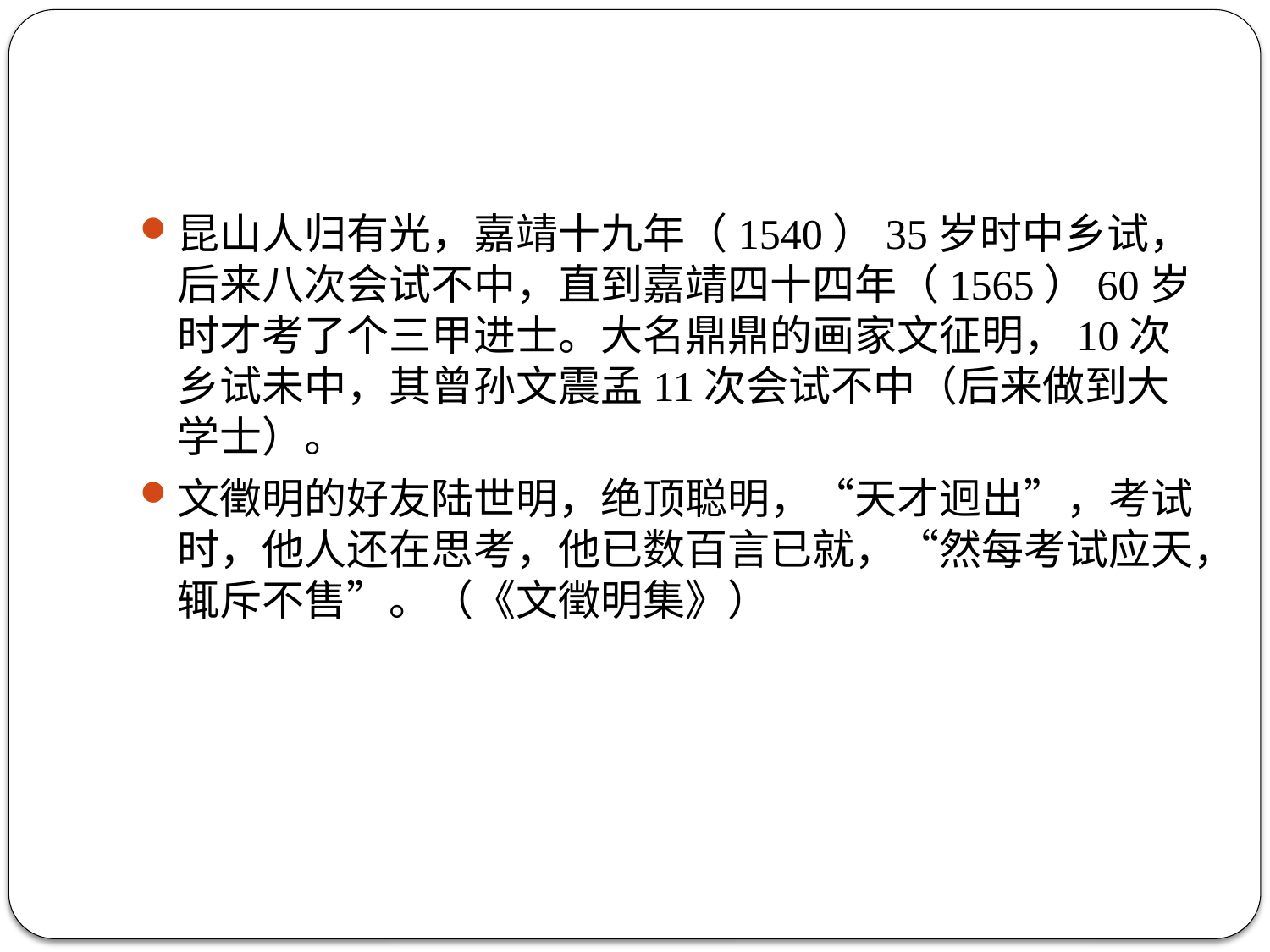

#
昆山人归有光，嘉靖十九年（1540）35岁时中乡试，后来八次会试不中，直到嘉靖四十四年（1565）60岁时才考了个三甲进士。大名鼎鼎的画家文征明，10次乡试未中，其曾孙文震孟11次会试不中（后来做到大学士）。
文徵明的好友陆世明，绝顶聪明，“天才迥出”，考试时，他人还在思考，他已数百言已就，“然每考试应天，辄斥不售”。（《文徵明集》）